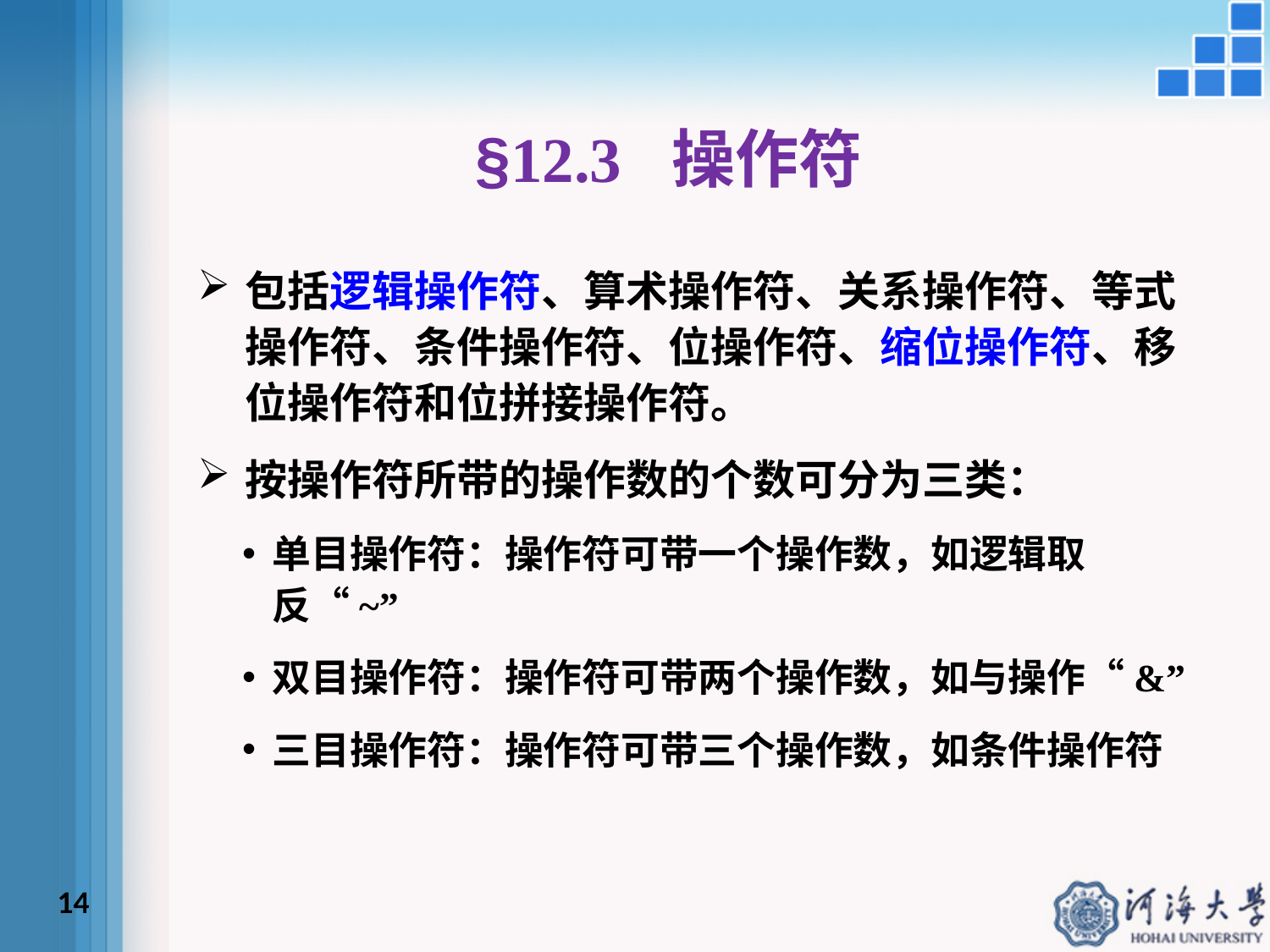

# §12.3  操作符
包括逻辑操作符、算术操作符、关系操作符、等式操作符、条件操作符、位操作符、缩位操作符、移位操作符和位拼接操作符。
按操作符所带的操作数的个数可分为三类：
单目操作符：操作符可带一个操作数，如逻辑取反“~”
双目操作符：操作符可带两个操作数，如与操作“&”
三目操作符：操作符可带三个操作数，如条件操作符
14